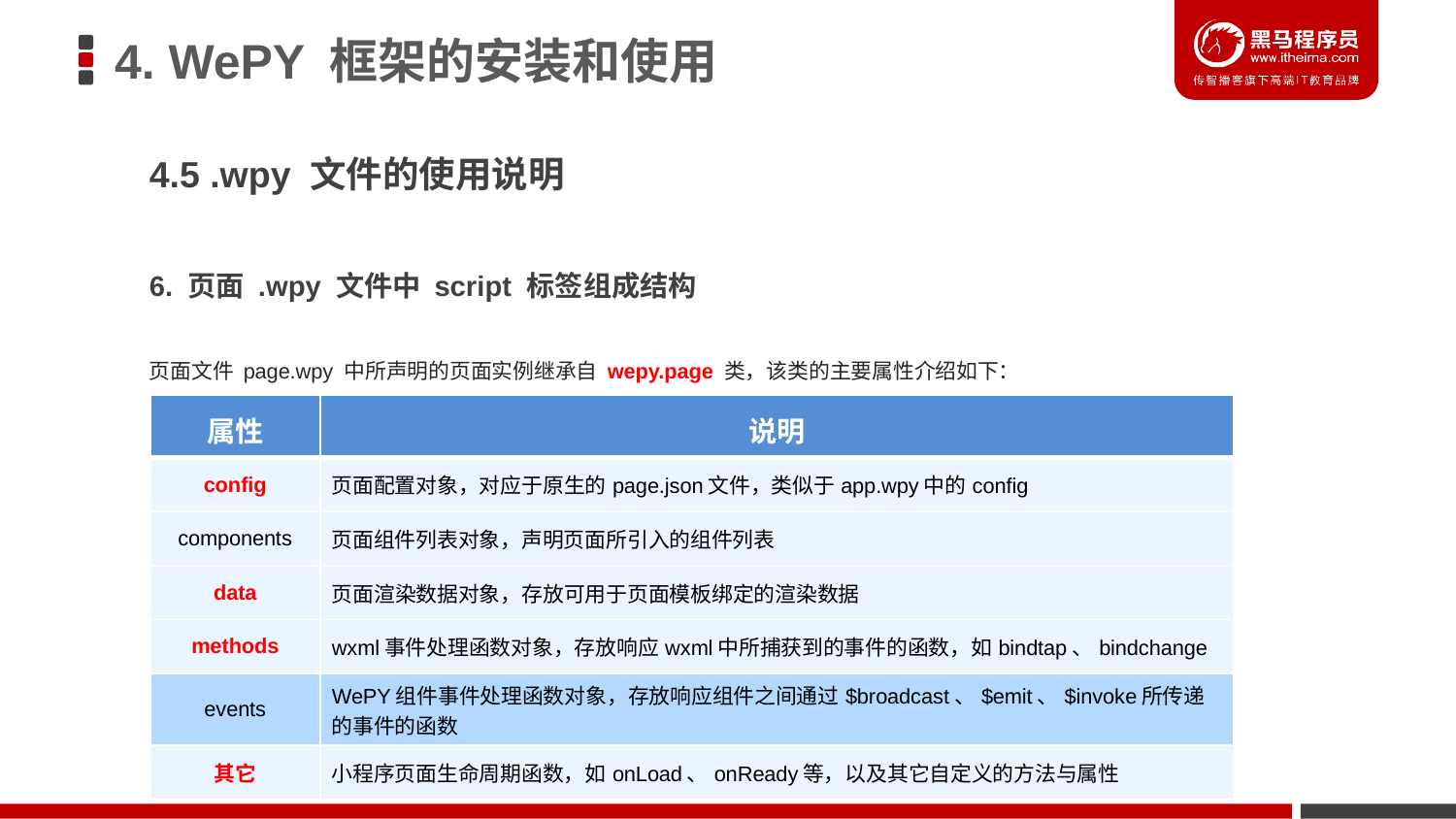

# 4. WePY 框架的安装和使用
4.5 .wpy 文件的使用说明
6. 页面 .wpy 文件中 script 标签组成结构
页面文件 page.wpy 中所声明的页面实例继承自 wepy.page 类，该类的主要属性介绍如下：
| 属性 | 说明 |
| --- | --- |
| config | 页面配置对象，对应于原生的page.json文件，类似于app.wpy中的config |
| components | 页面组件列表对象，声明页面所引入的组件列表 |
| data | 页面渲染数据对象，存放可用于页面模板绑定的渲染数据 |
| methods | wxml事件处理函数对象，存放响应wxml中所捕获到的事件的函数，如bindtap、bindchange |
| events | WePY组件事件处理函数对象，存放响应组件之间通过$broadcast、$emit、$invoke所传递的事件的函数 |
| 其它 | 小程序页面生命周期函数，如onLoad、onReady等，以及其它自定义的方法与属性 |